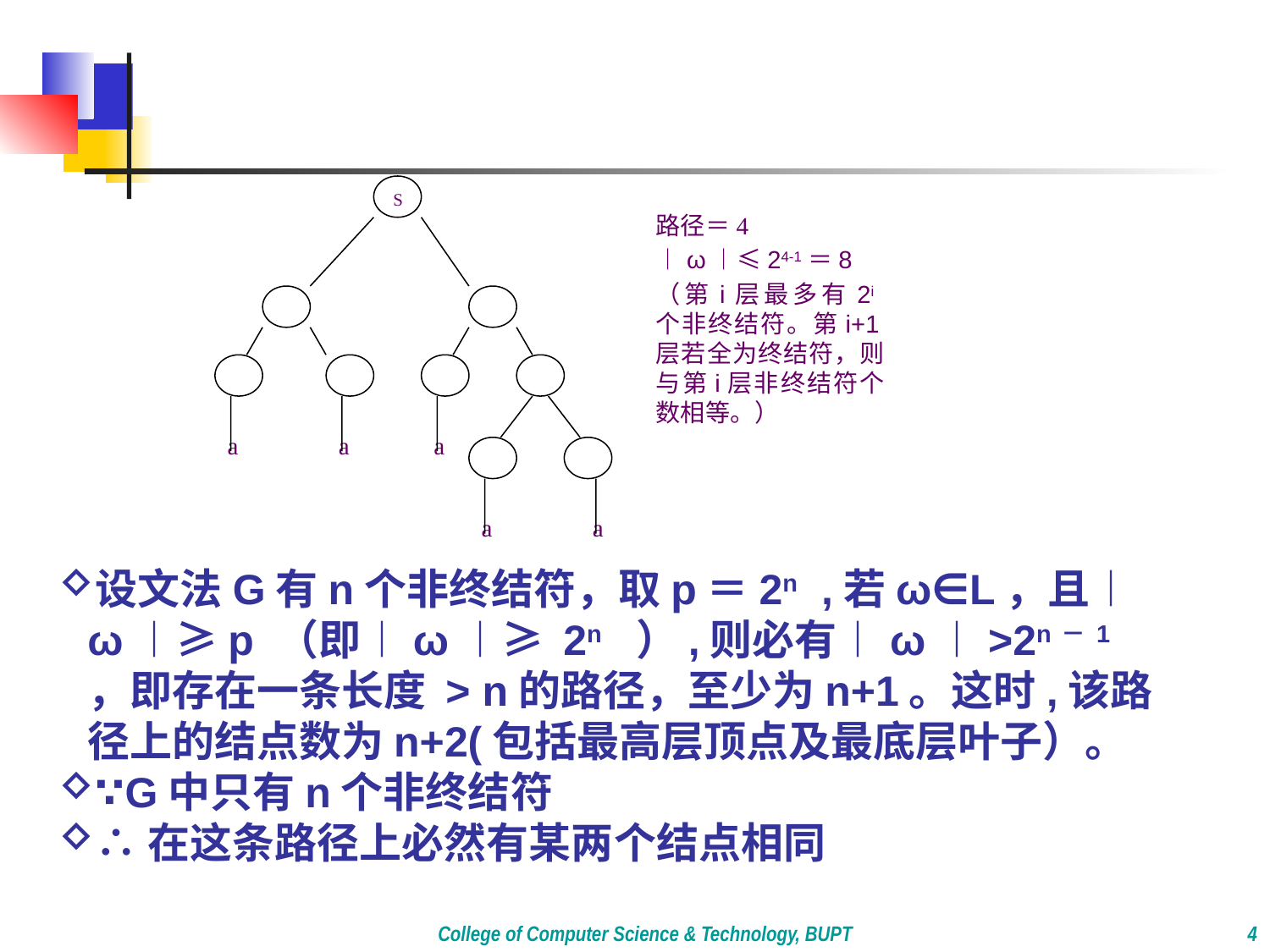

S
路径＝4
︱ω︱≤24-1＝8
（第i层最多有2i  个非终结符。第i+1层若全为终结符，则与第i层非终结符个数相等。）

a

a

a

a

a

设文法G有n个非终结符，取p＝2n  ,若ω∈L，且︱ω︱≥p （即︱ω︱≥ 2n  ）,则必有︱ω︱>2n－1    ，即存在一条长度 > n的路径，至少为n+1。这时,该路径上的结点数为n+2(包括最高层顶点及最底层叶子）。
∵G中只有n个非终结符
∴在这条路径上必然有某两个结点相同
College of Computer Science & Technology, BUPT
4